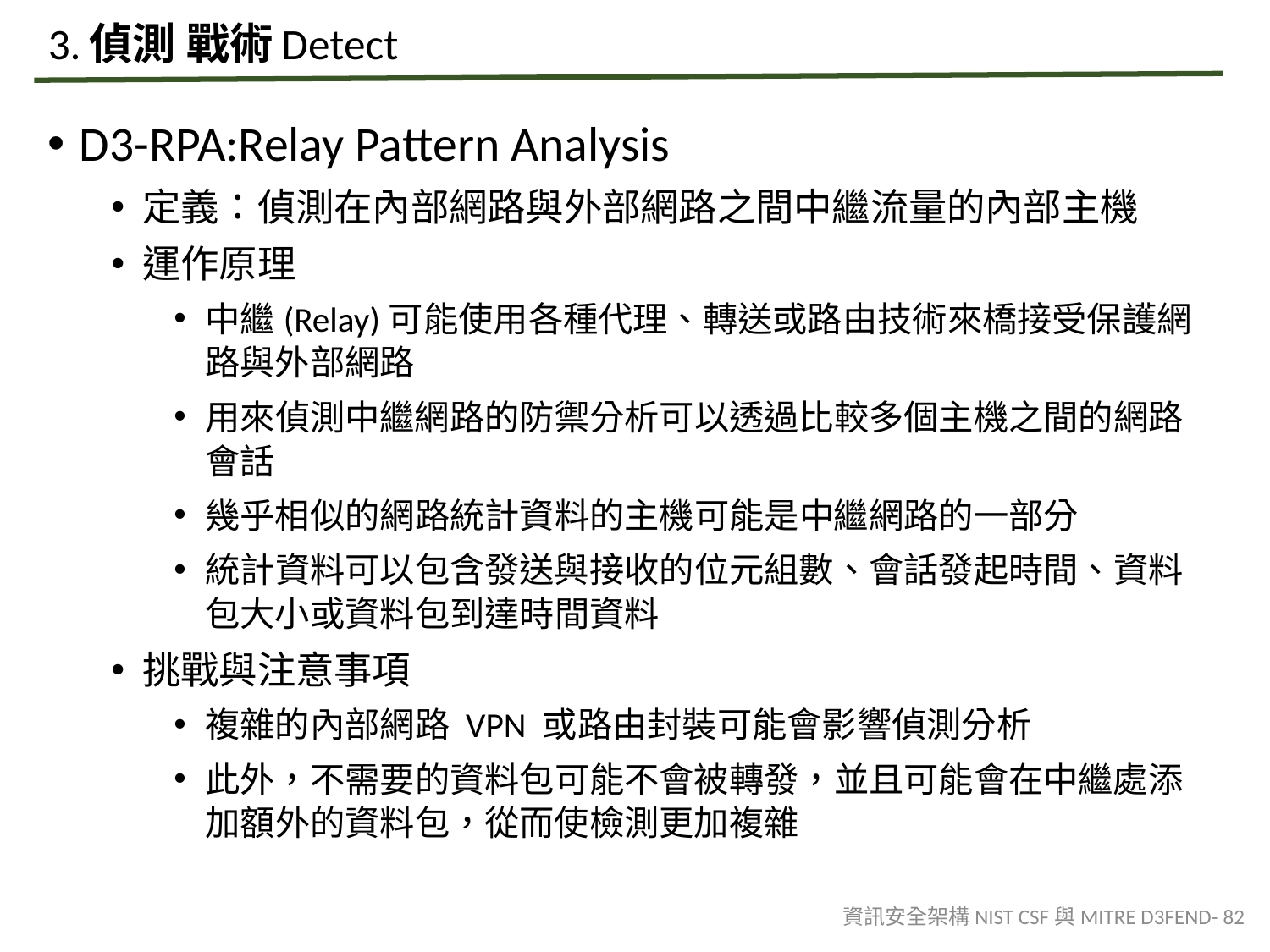

# 3.偵測 戰術Detect
D3-RPA:Relay Pattern Analysis
定義：偵測在內部網路與外部網路之間中繼流量的內部主機
運作原理
中繼(Relay)可能使用各種代理、轉送或路由技術來橋接受保護網路與外部網路
用來偵測中繼網路的防禦分析可以透過比較多個主機之間的網路會話
幾乎相似的網路統計資料的主機可能是中繼網路的一部分
統計資料可以包含發送與接收的位元組數、會話發起時間、資料包大小或資料包到達時間資料
挑戰與注意事項
複雜的內部網路 VPN 或路由封裝可能會影響偵測分析
此外，不需要的資料包可能不會被轉發，並且可能會在中繼處添加額外的資料包，從而使檢測更加複雜
資訊安全架構NIST CSF與MITRE D3FEND- 82